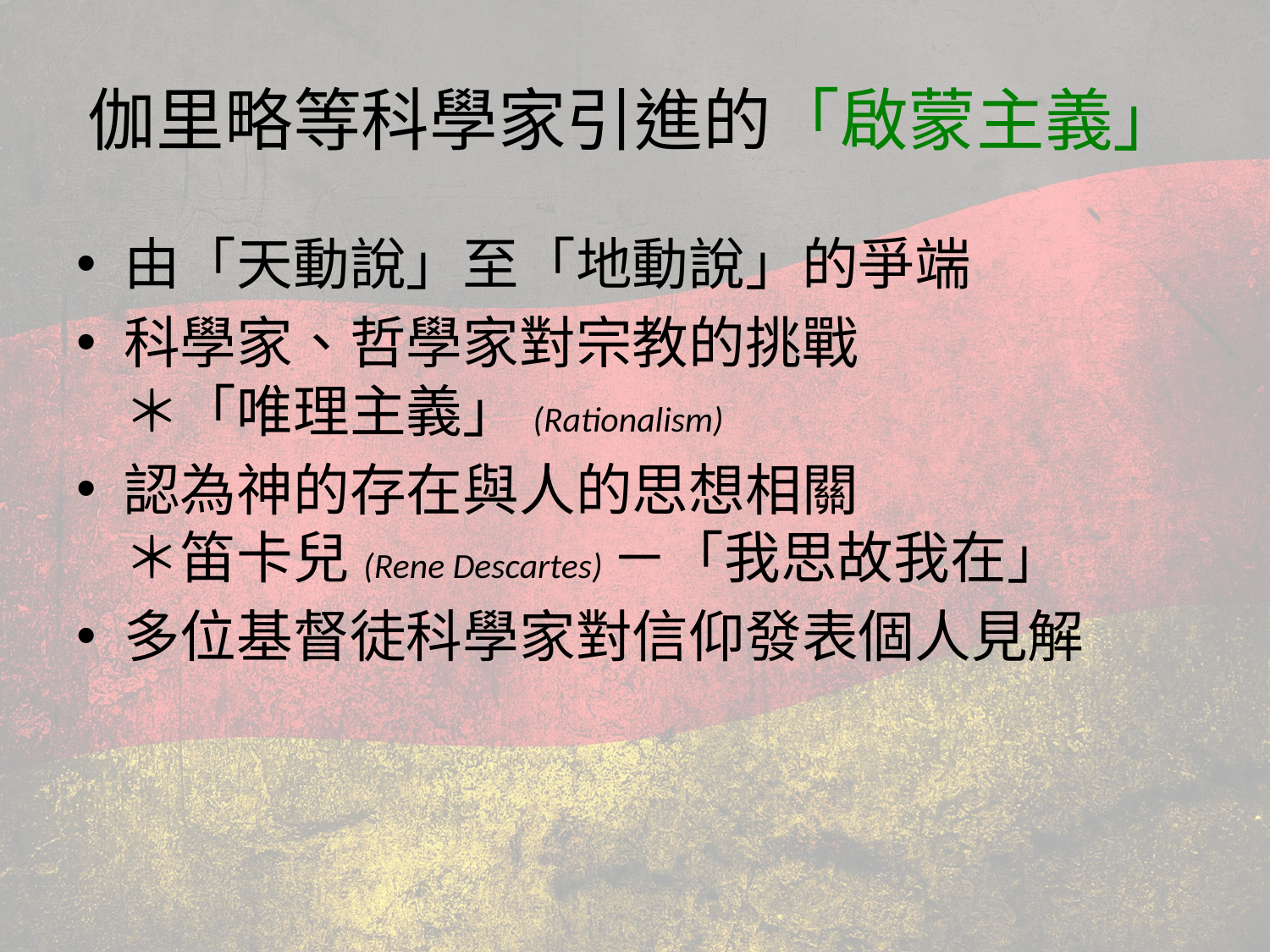

# 伽里略等科學家引進的「啟蒙主義」
由「天動說」至「地動說」的爭端
科學家、哲學家對宗教的挑戰
＊「唯理主義」(Rationalism)
認為神的存在與人的思想相關
＊笛卡兒(Rene Descartes)－「我思故我在」
多位基督徒科學家對信仰發表個人見解